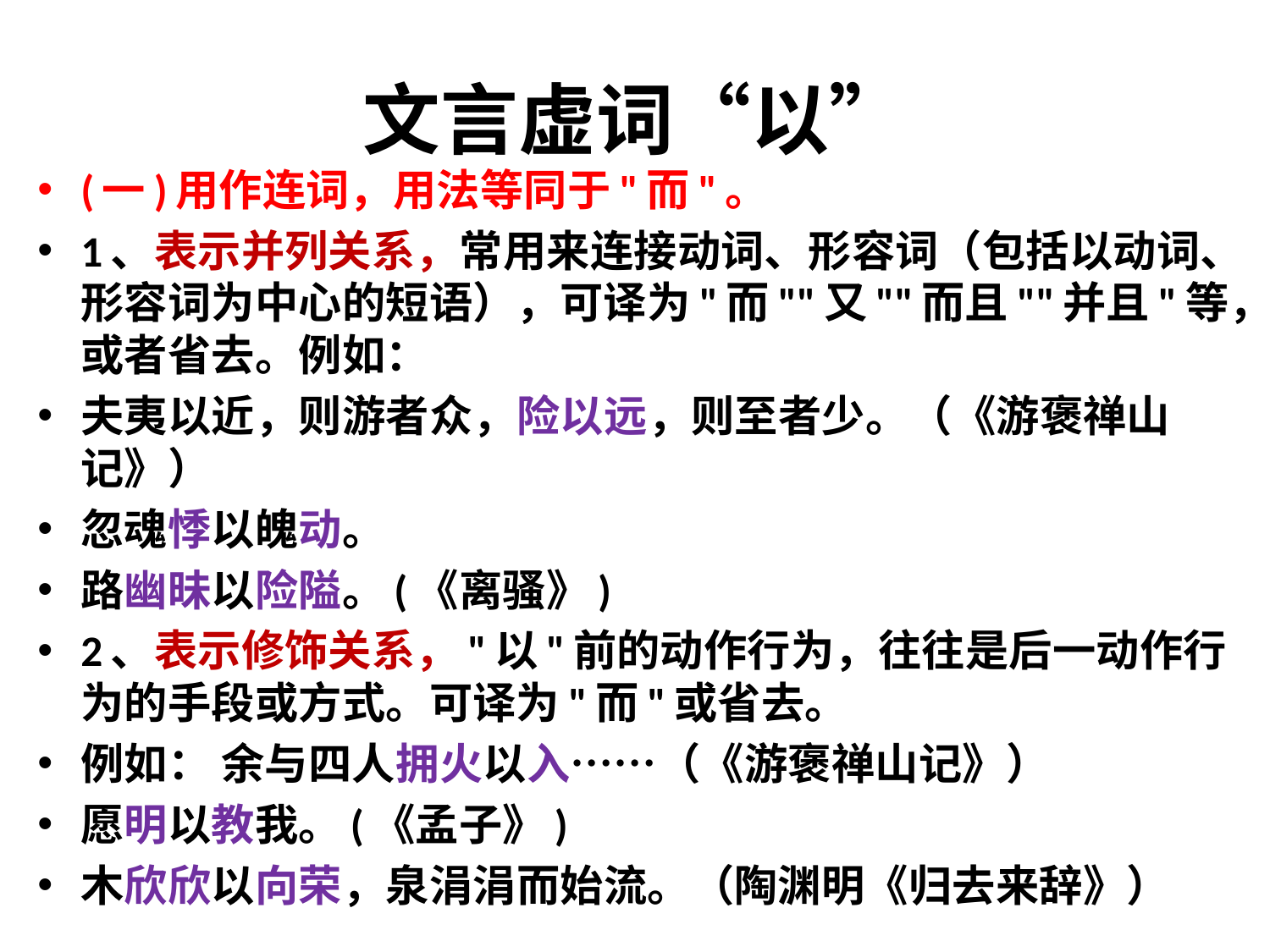

# 文言虚词“以”
(一)用作连词，用法等同于"而"。
1、表示并列关系，常用来连接动词、形容词（包括以动词、形容词为中心的短语），可译为"而""又""而且""并且"等，或者省去。例如：
夫夷以近，则游者众，险以远，则至者少。（《游褒禅山记》）
忽魂悸以魄动。
路幽昧以险隘。(《离骚》)
2、表示修饰关系，"以"前的动作行为，往往是后一动作行为的手段或方式。可译为"而"或省去。
例如： 余与四人拥火以入……（《游褒禅山记》）
愿明以教我。(《孟子》)
木欣欣以向荣，泉涓涓而始流。（陶渊明《归去来辞》）